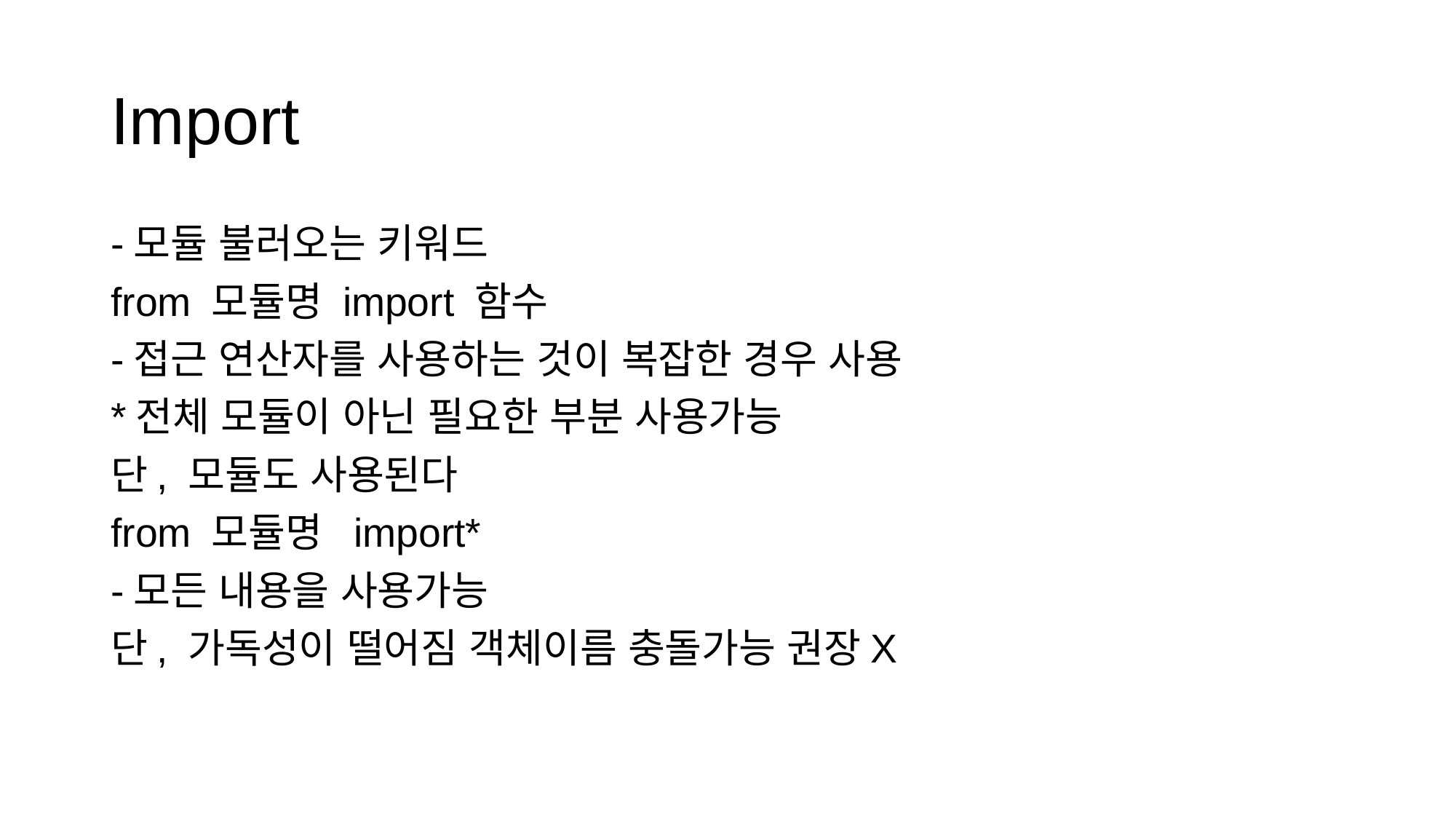

# Import
-모듈 불러오는 키워드
from 모듈명 import 함수
-접근 연산자를 사용하는 것이 복잡한 경우 사용
*전체 모듈이 아닌 필요한 부분 사용가능
단, 모듈도 사용된다
from 모듈명  import*
-모든 내용을 사용가능
단, 가독성이 떨어짐 객체이름 충돌가능 권장X